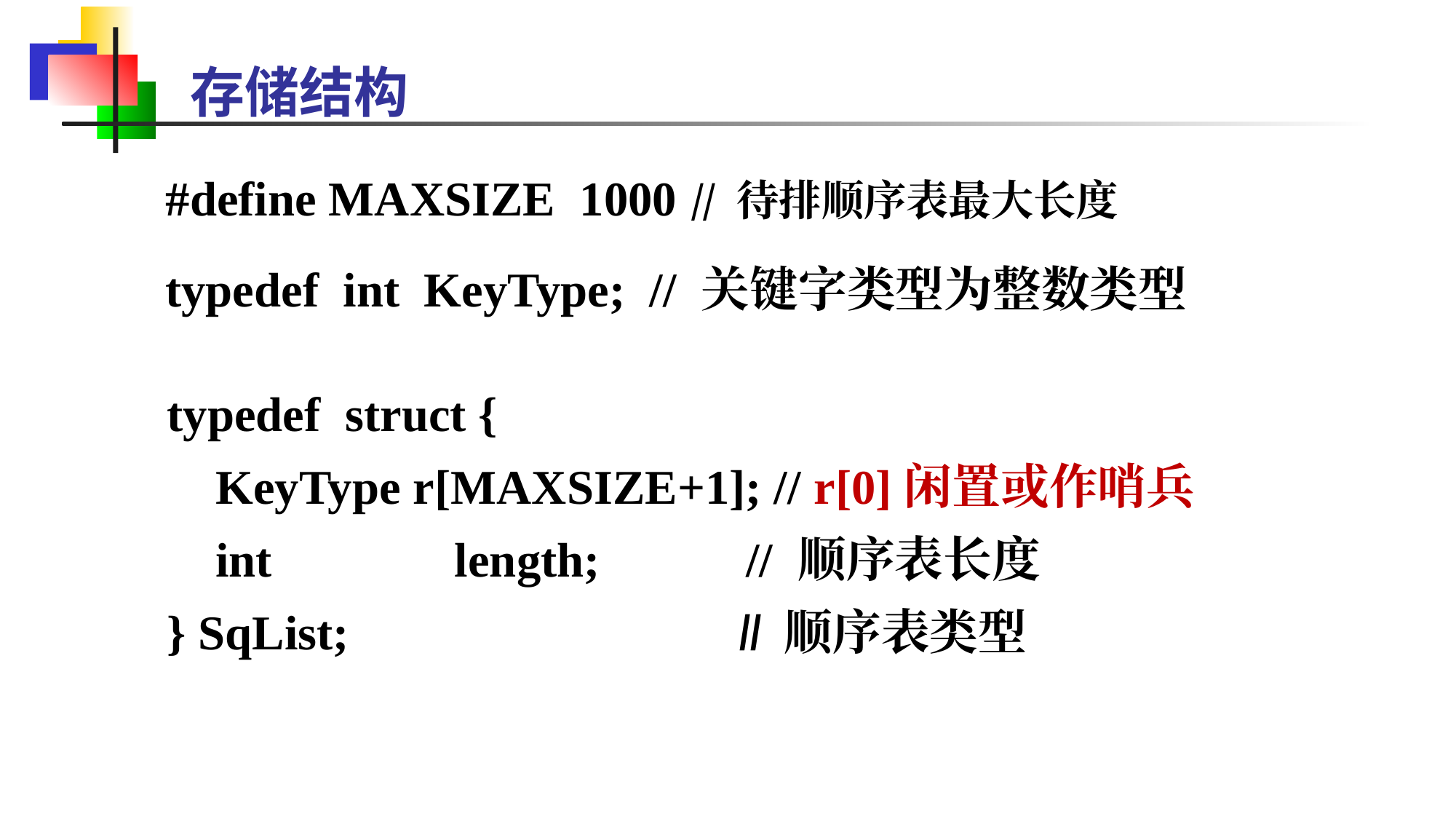

存储结构
#define MAXSIZE  1000 // 待排顺序表最大长度
typedef  int  KeyType;  // 关键字类型为整数类型
typedef  struct {
    KeyType r[MAXSIZE+1]; // r[0]闲置或作哨兵
    int               length;            // 顺序表长度
} SqList;                                // 顺序表类型